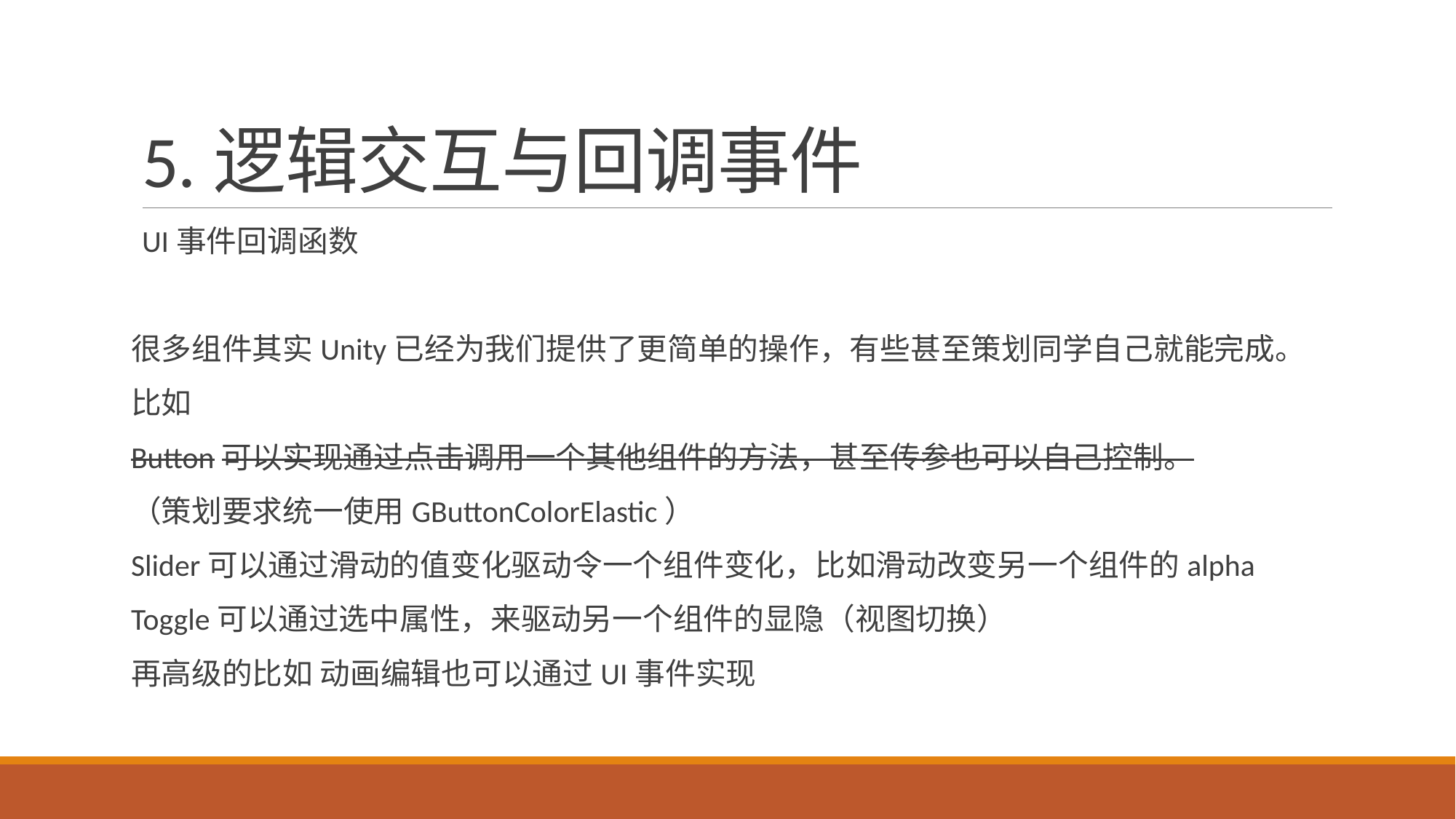

# 5.逻辑交互与回调事件
UI事件回调函数

很多组件其实Unity已经为我们提供了更简单的操作，有些甚至策划同学自己就能完成。
比如
Button可以实现通过点击调用一个其他组件的方法，甚至传参也可以自己控制。
（策划要求统一使用GButtonColorElastic）
Slider可以通过滑动的值变化驱动令一个组件变化，比如滑动改变另一个组件的alpha
Toggle可以通过选中属性，来驱动另一个组件的显隐（视图切换）
再高级的比如 动画编辑也可以通过UI事件实现